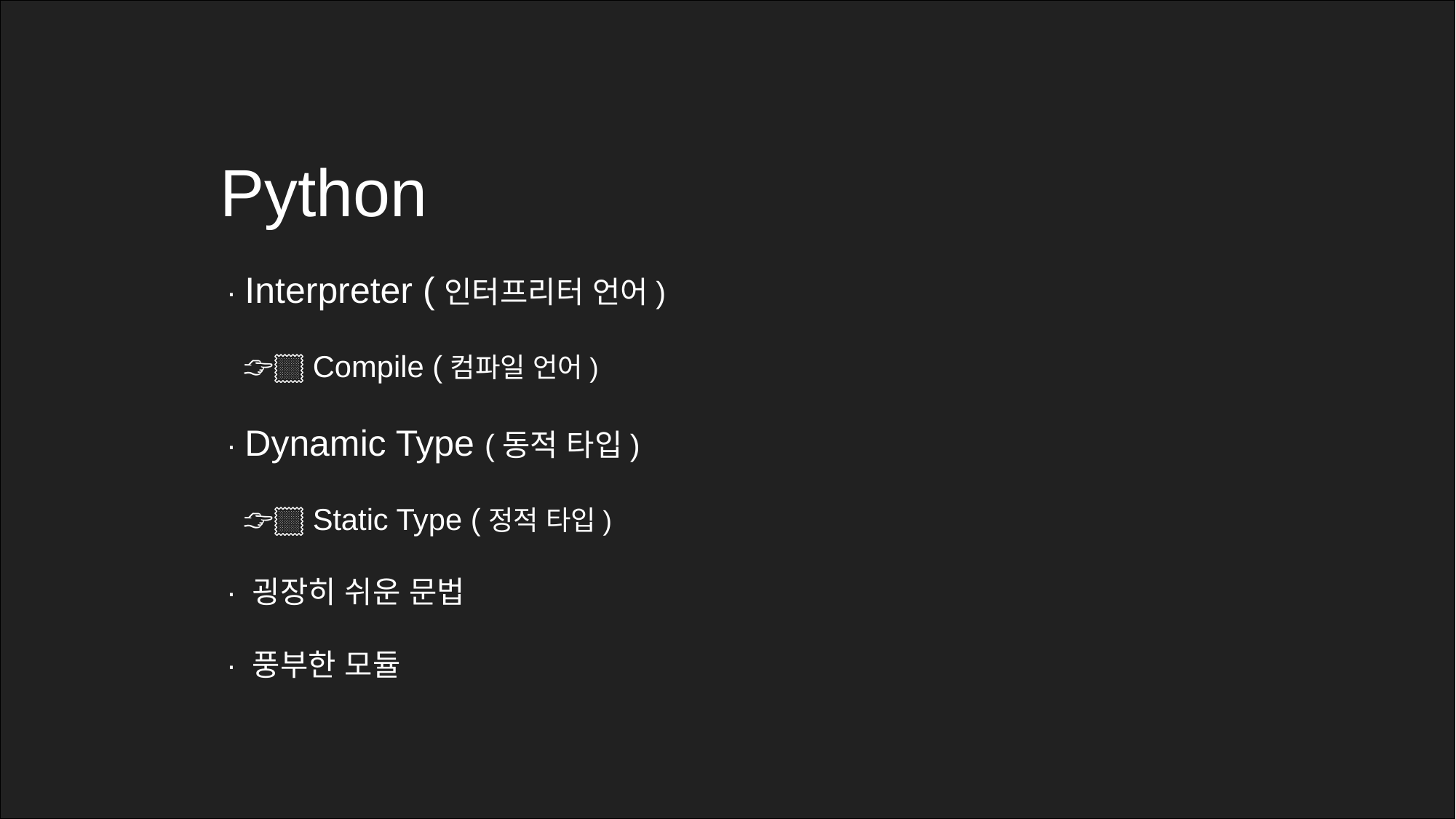

Python
· Interpreter (인터프리터 언어)

  👉🏻 Compile (컴파일 언어)

· Dynamic Type (동적 타입)

  👉🏻 Static Type (정적 타입)

· 굉장히 쉬운 문법

· 풍부한 모듈